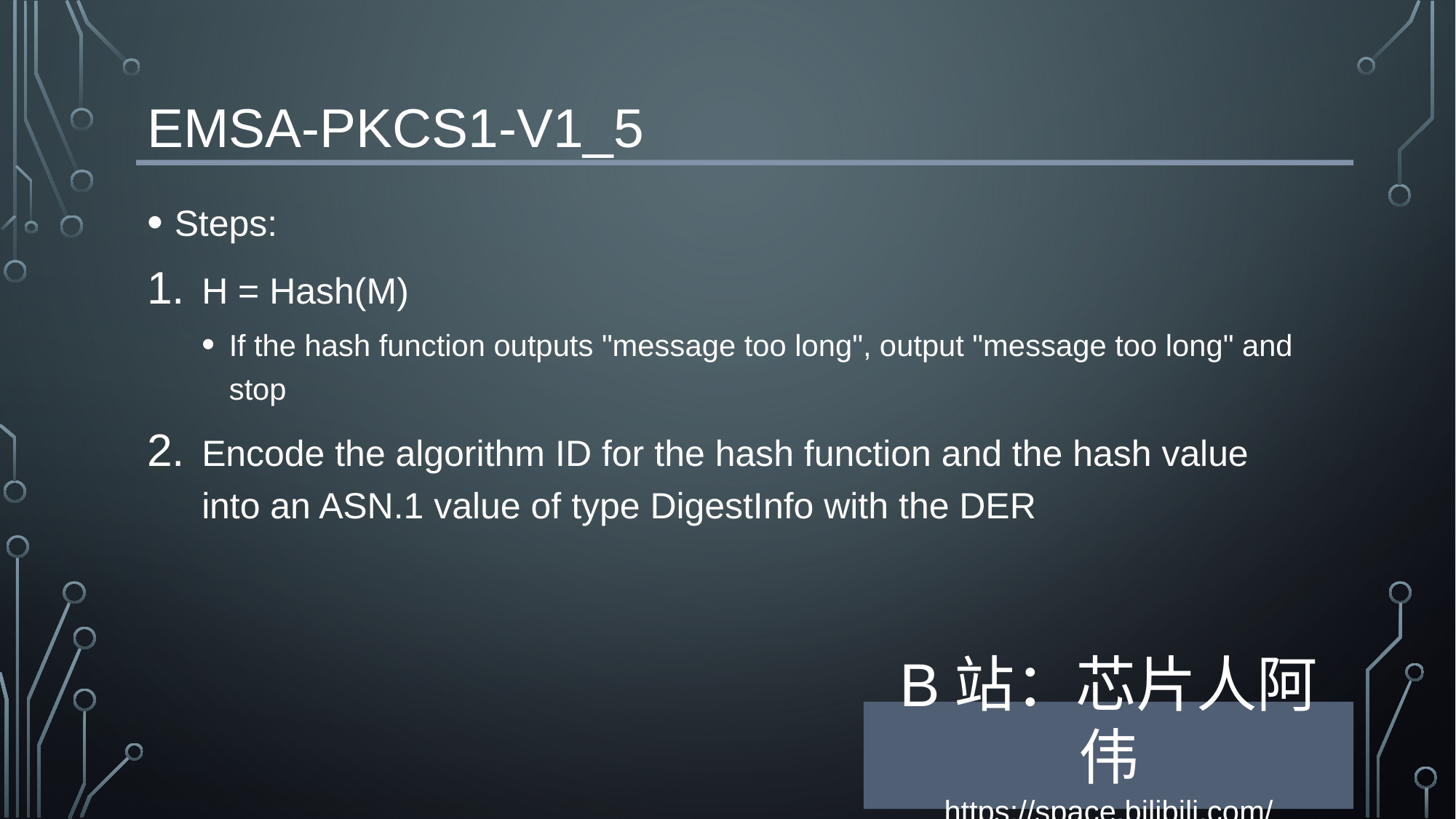

# EMSA-PKCS1-v1_5

Steps:
H = Hash(M)
If the hash function outputs "message too long", output "message too long" and stop
Encode the algorithm ID for the hash function and the hash value into an ASN.1 value of type DigestInfo with the DER
B站：芯片人阿伟
https://space.bilibili.com/243180540